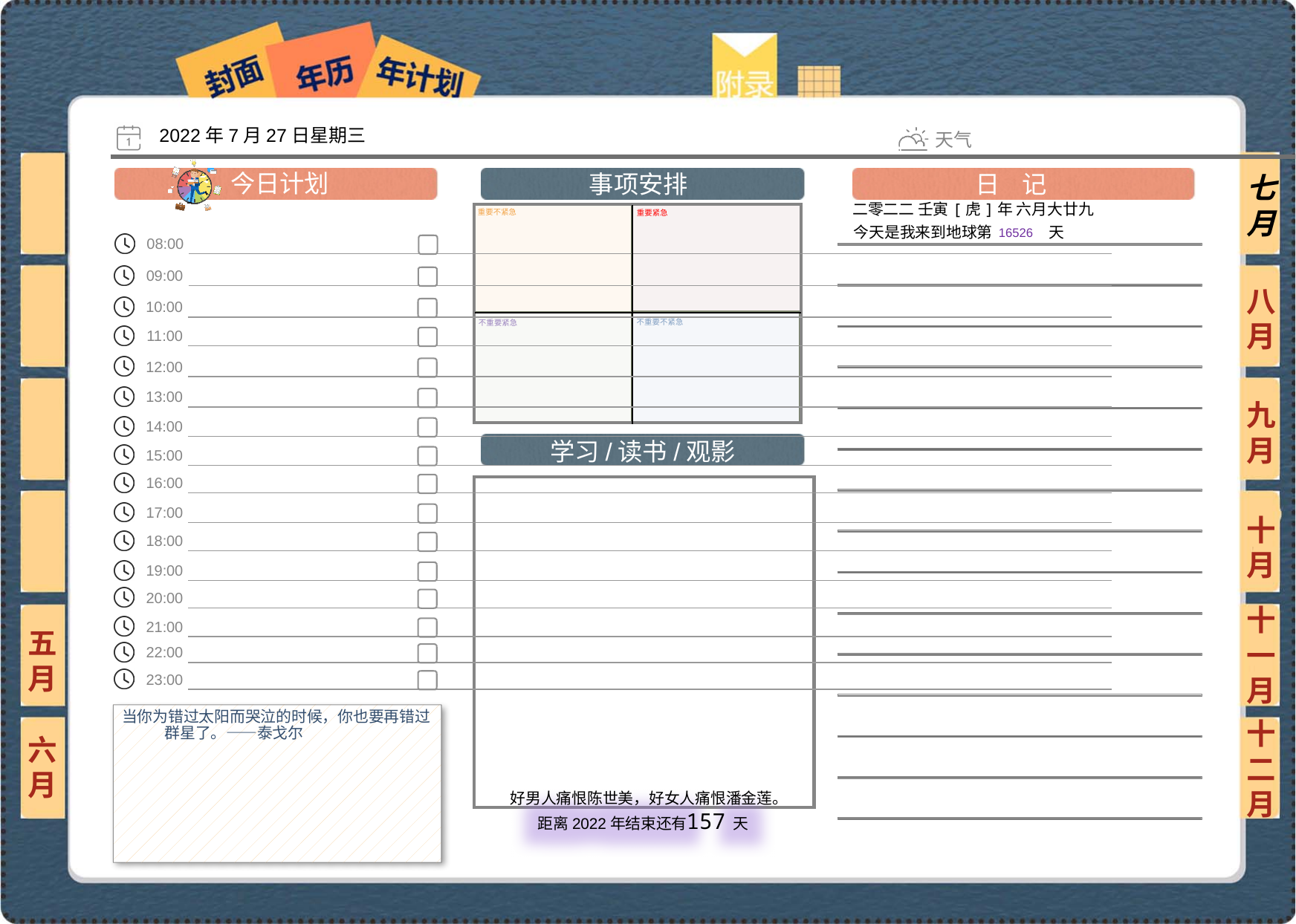

2022年7月27日星期三
七月
二零二二 壬寅[虎]年 六月大廿九
16526
八月
九月
十月
十一月
五月
当你为错过太阳而哭泣的时候，你也要再错过群星了。——泰戈尔

六月
十二月
157
 好男人痛恨陈世美，好女人痛恨潘金莲。